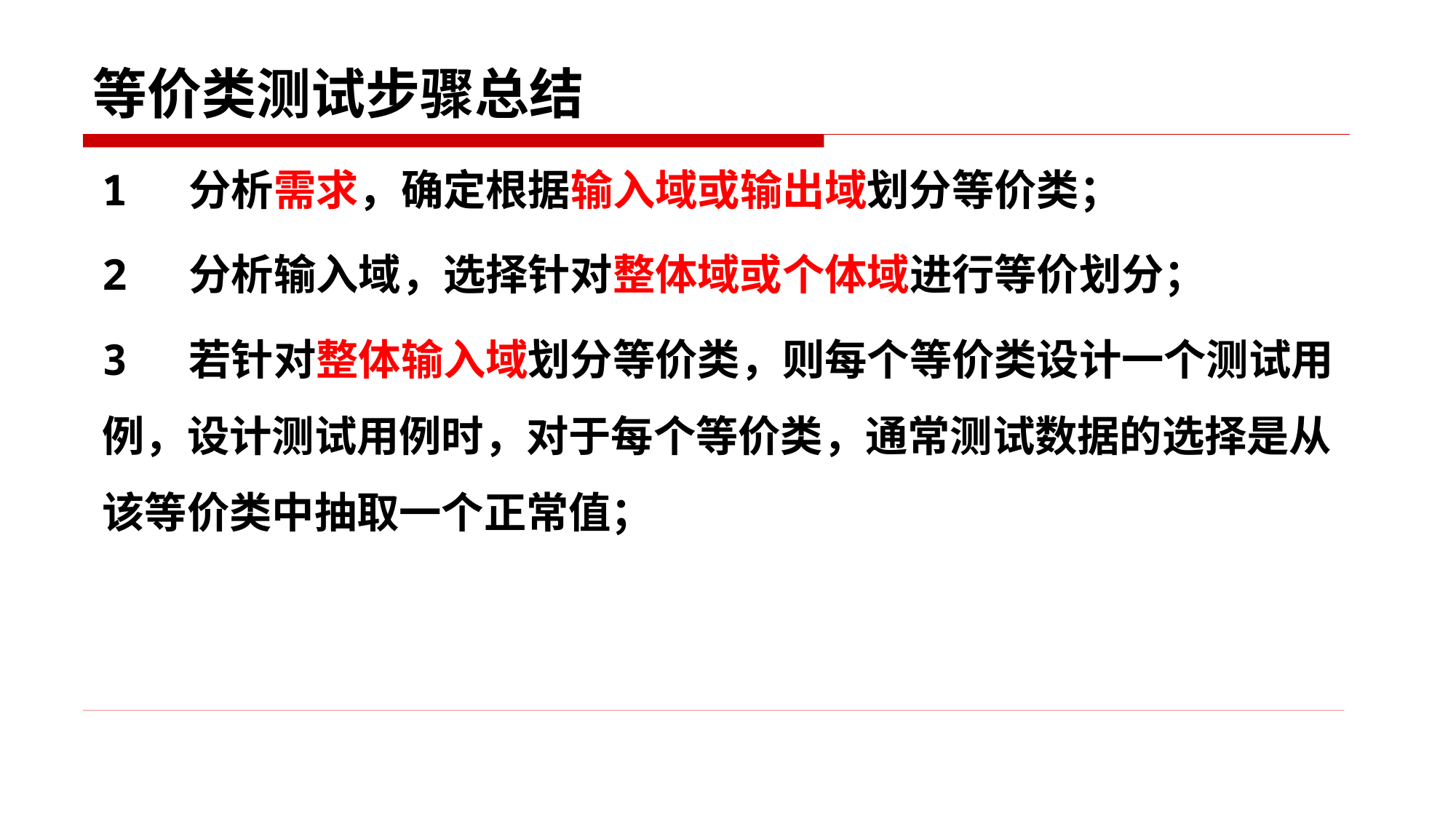

# 等价类测试步骤总结
1  分析需求，确定根据输入域或输出域划分等价类；
2  分析输入域，选择针对整体域或个体域进行等价划分；
3  若针对整体输入域划分等价类，则每个等价类设计一个测试用例，设计测试用例时，对于每个等价类，通常测试数据的选择是从该等价类中抽取一个正常值；